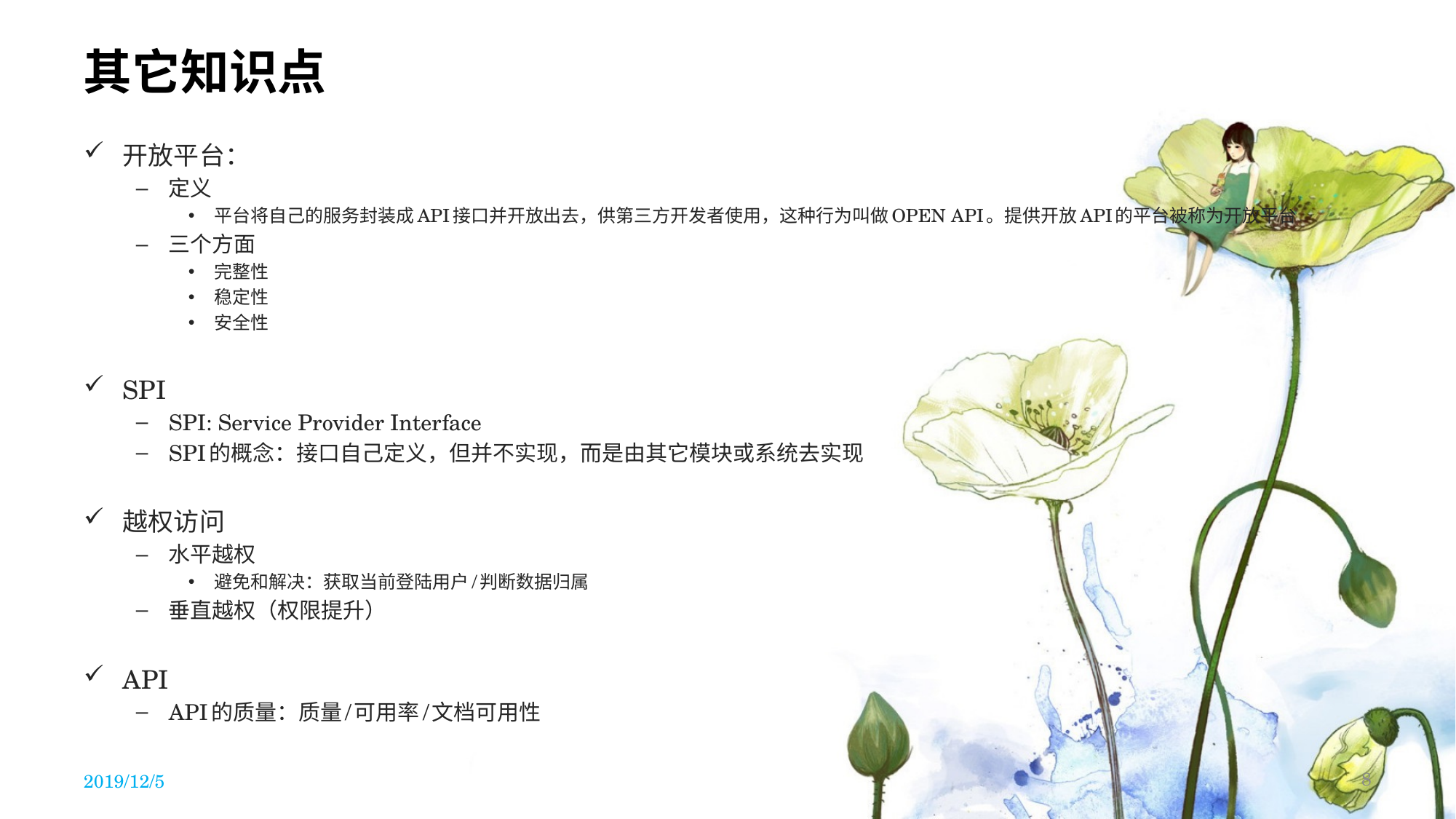

# 其它知识点
开放平台：
定义
平台将自己的服务封装成API接口并开放出去，供第三方开发者使用，这种行为叫做OPEN API。提供开放API的平台被称为开放平台
三个方面
完整性
稳定性
安全性

SPI
SPI: Service Provider Interface
SPI的概念：接口自己定义，但并不实现，而是由其它模块或系统去实现

越权访问
水平越权
避免和解决：获取当前登陆用户/判断数据归属
垂直越权（权限提升）

API
API的质量：质量/可用率/文档可用性
2019/12/5
8